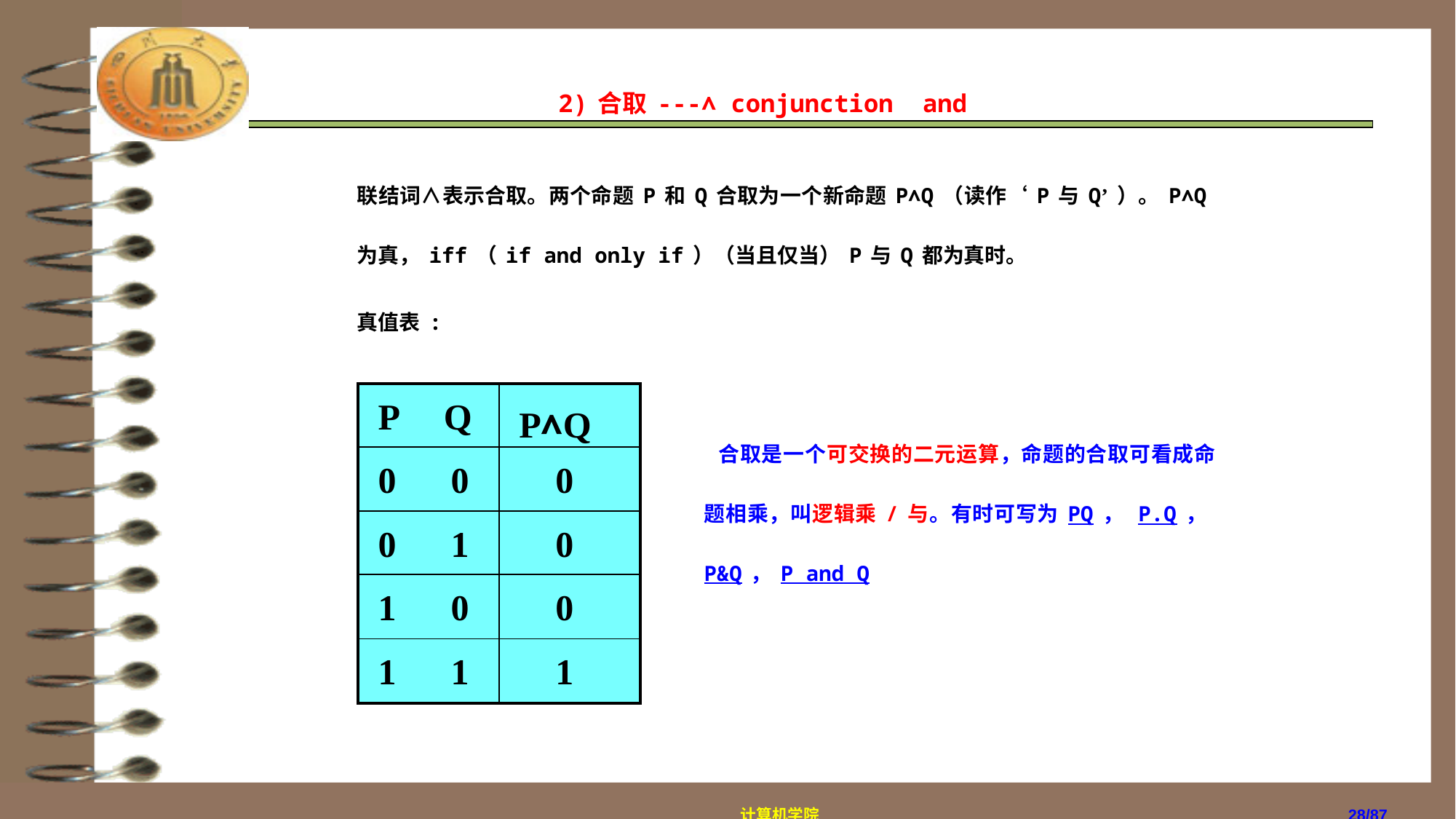

2)合取---∧ conjunction  and
联结词∧表示合取。两个命题P和Q合取为一个新命题P∧Q（读作‘P与Q’）。P∧Q为真，iff（if and only if）（当且仅当）P与Q都为真时。
真值表:
| P Q | P∧Q |
| --- | --- |
| 0 0 | 0 |
| 0 1 | 0 |
| 1 0 | 0 |
| 1 1 | 1 |
 合取是一个可交换的二元运算，命题的合取可看成命题相乘，叫逻辑乘/与。有时可写为PQ， P.Q，P&Q，P and Q

计算机学院
28/87